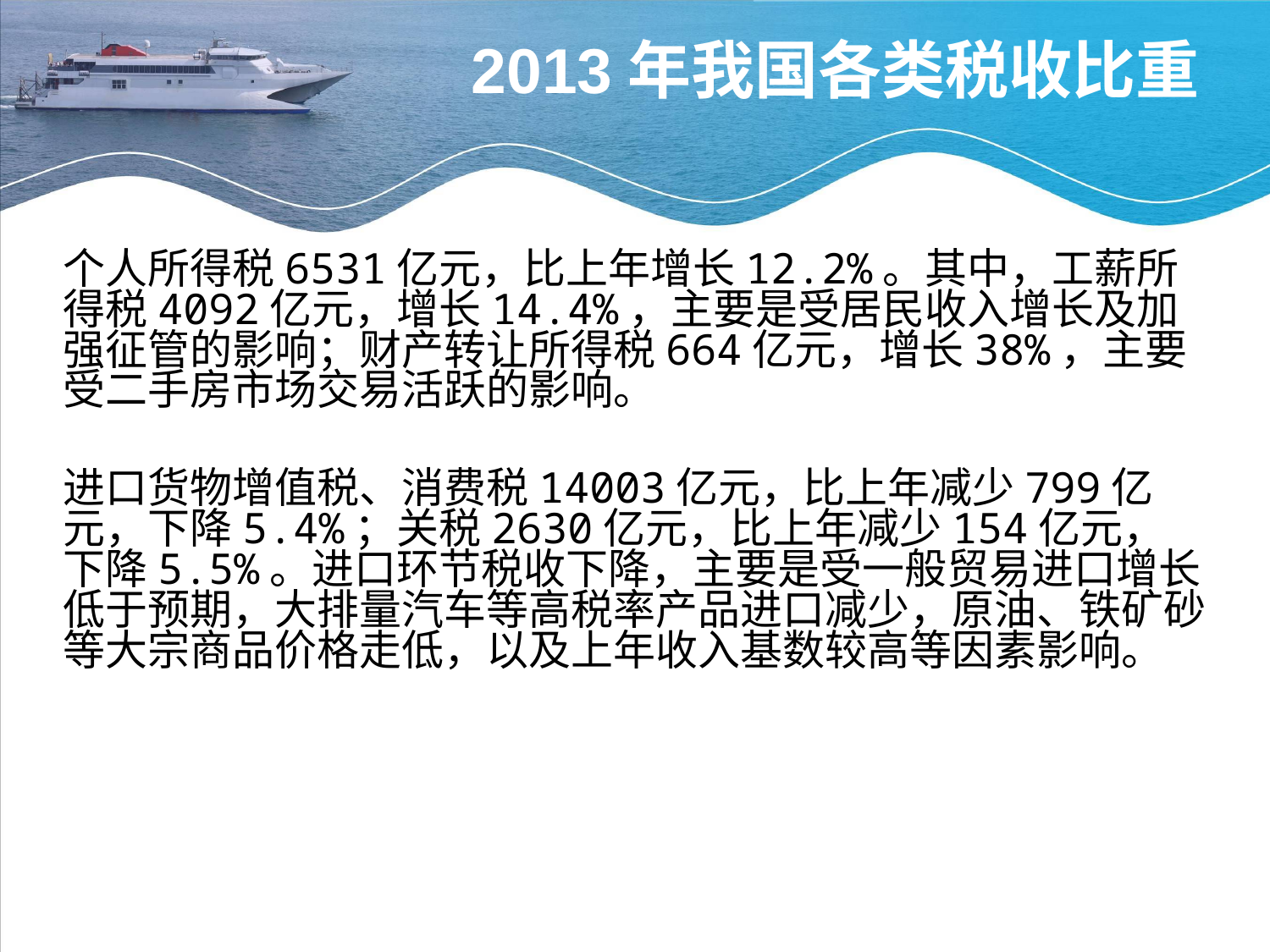

2013年我国各类税收比重
个人所得税6531亿元，比上年增长12.2%。其中，工薪所得税4092亿元，增长14.4%，主要是受居民收入增长及加强征管的影响；财产转让所得税664亿元，增长38%，主要受二手房市场交易活跃的影响。

进口货物增值税、消费税14003亿元，比上年减少799亿元，下降5.4%；关税2630亿元，比上年减少154亿元，下降5.5%。进口环节税收下降，主要是受一般贸易进口增长低于预期，大排量汽车等高税率产品进口减少，原油、铁矿砂等大宗商品价格走低，以及上年收入基数较高等因素影响。